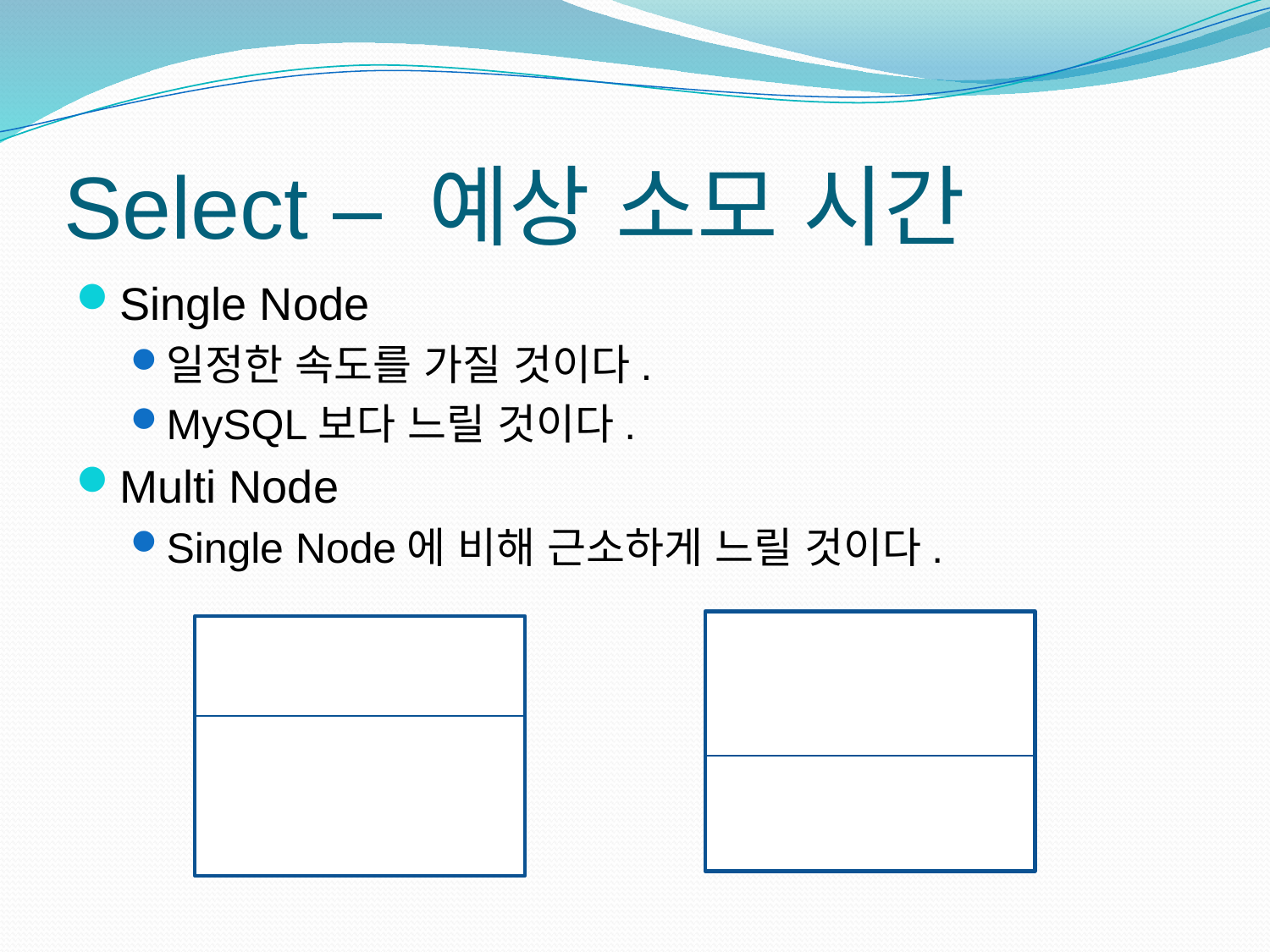

# Select – 예상 소모 시간
Single Node
일정한 속도를 가질 것이다.
MySQL보다 느릴 것이다.
Multi Node
Single Node에 비해 근소하게 느릴 것이다.